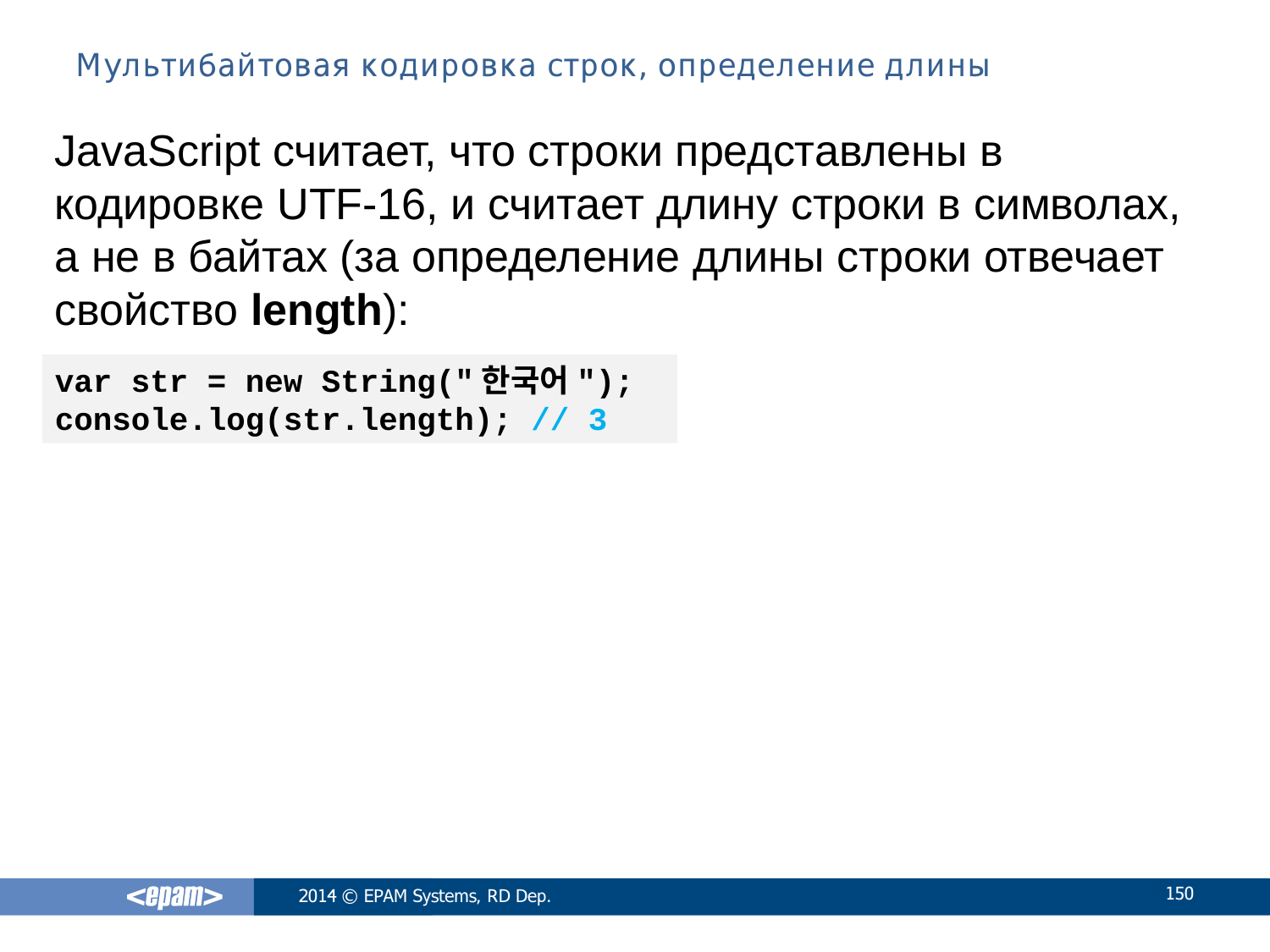

# Мультибайтовая кодировка строк, определение длины
JavaScript считает, что строки представлены в кодировке UTF-16, и считает длину строки в символах, а не в байтах (за определение длины строки отвечает свойство length):
var str = new String("한국어");
console.log(str.length); // 3
150
2014 © EPAM Systems, RD Dep.